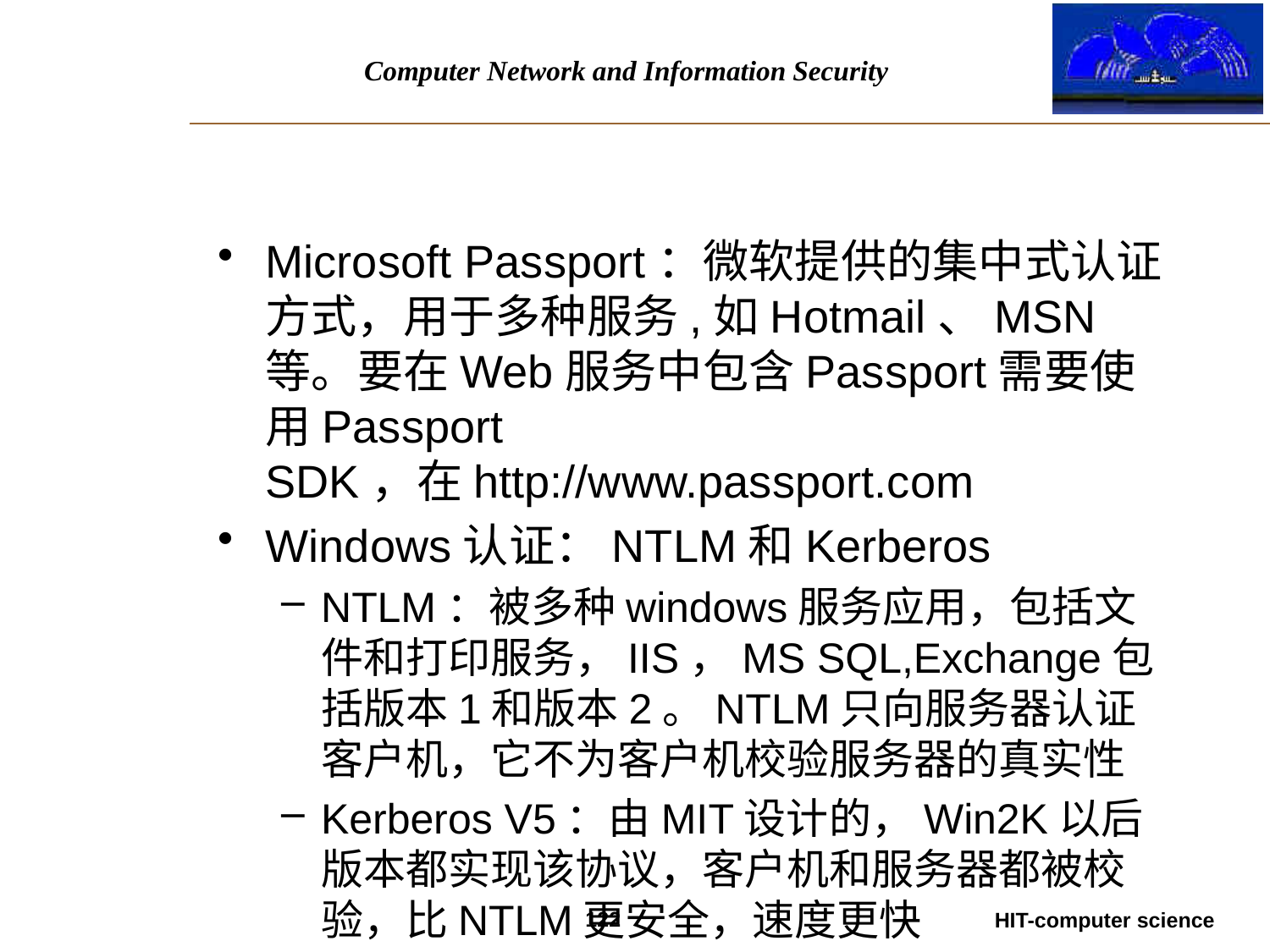

Microsoft Passport：微软提供的集中式认证方式，用于多种服务,如Hotmail、MSN等。要在Web服务中包含Passport需要使用Passport SDK，在http://www.passport.com
Windows认证：NTLM和Kerberos
NTLM：被多种windows服务应用，包括文件和打印服务，IIS，MS SQL,Exchange包括版本1和版本2。NTLM只向服务器认证客户机，它不为客户机校验服务器的真实性
Kerberos V5：由MIT设计的，Win2K以后版本都实现该协议，客户机和服务器都被校验，比NTLM更安全，速度更快

122
HIT-computer science